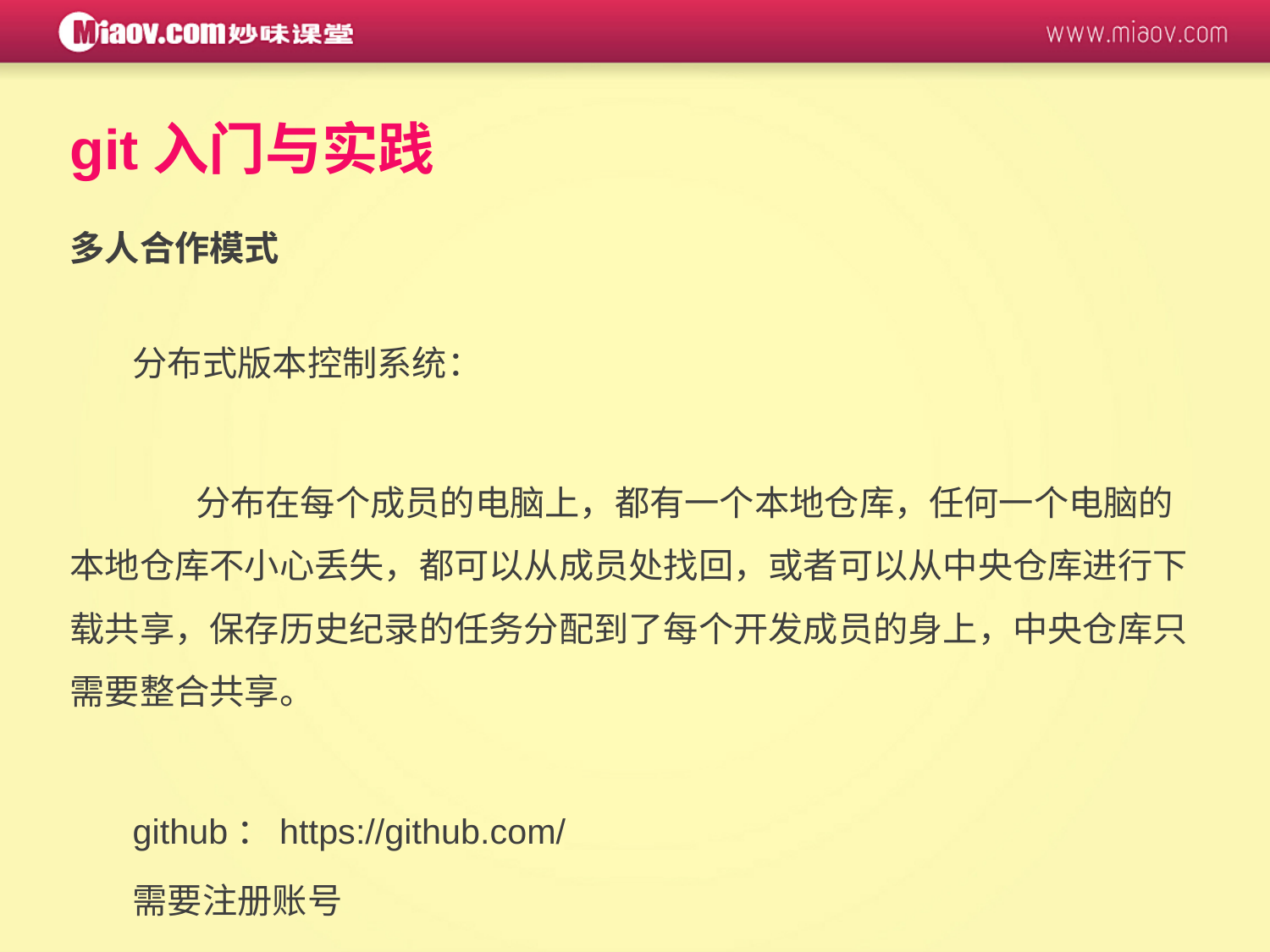

git入门与实践

多人合作模式

分布式版本控制系统：

	分布在每个成员的电脑上，都有一个本地仓库，任何一个电脑的本地仓库不小心丢失，都可以从成员处找回，或者可以从中央仓库进行下载共享，保存历史纪录的任务分配到了每个开发成员的身上，中央仓库只需要整合共享。

github：https://github.com/
需要注册账号